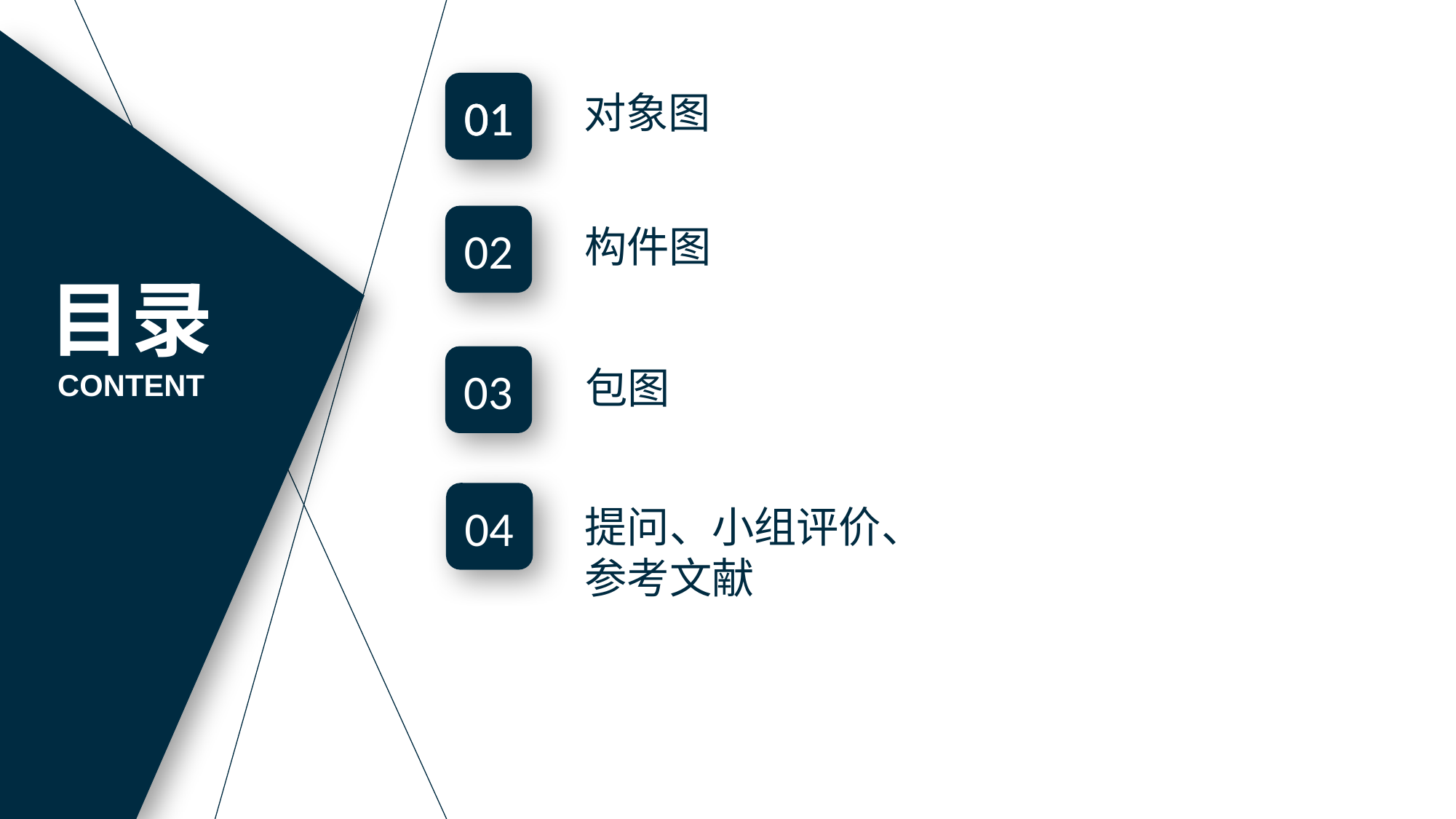

对象图
01
01
01

构件图
02
目录
CONTENT

03
包图

04
提问、小组评价、参考文献